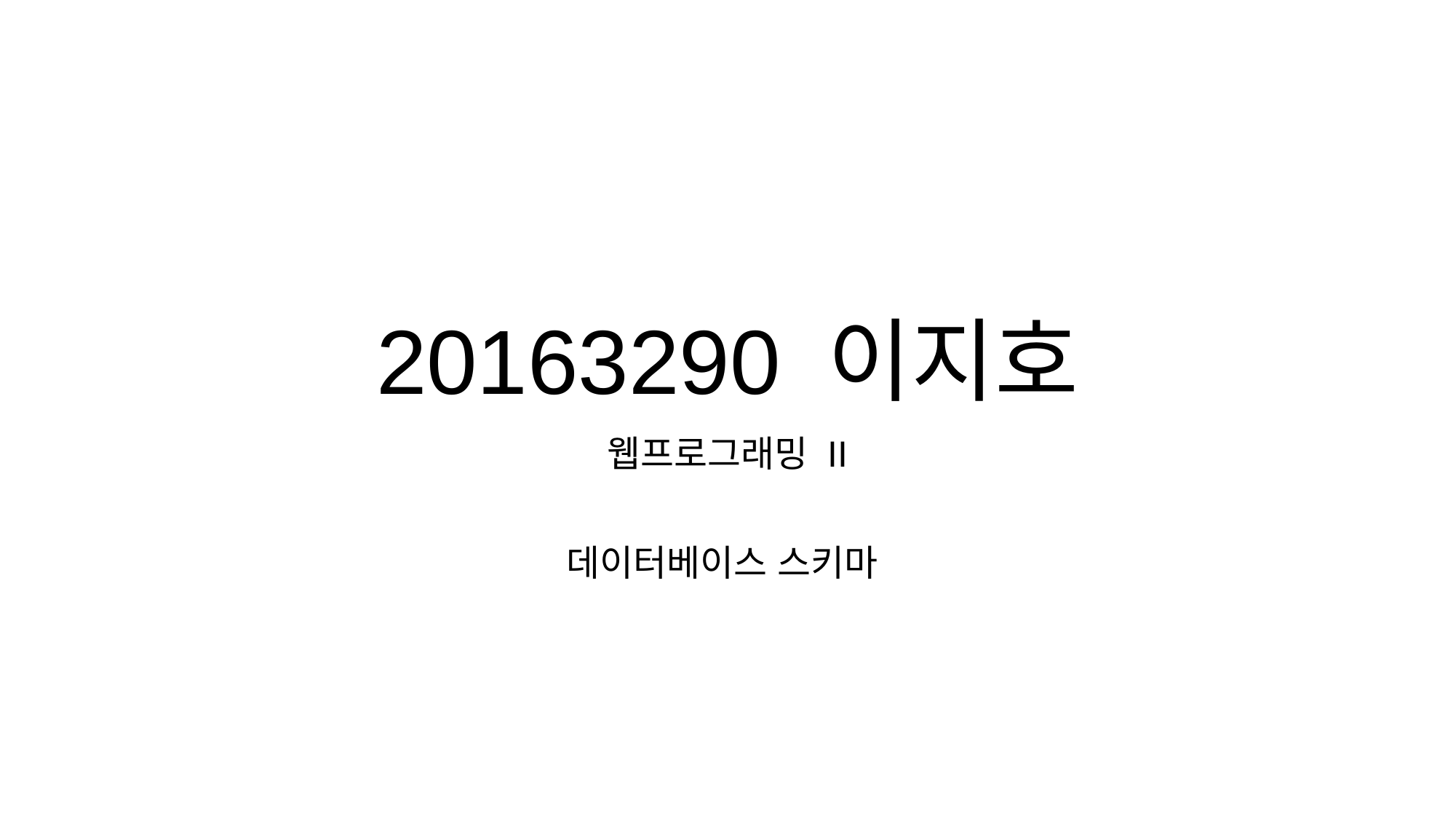

# 20163290 이지호
웹프로그래밍 II

데이터베이스 스키마